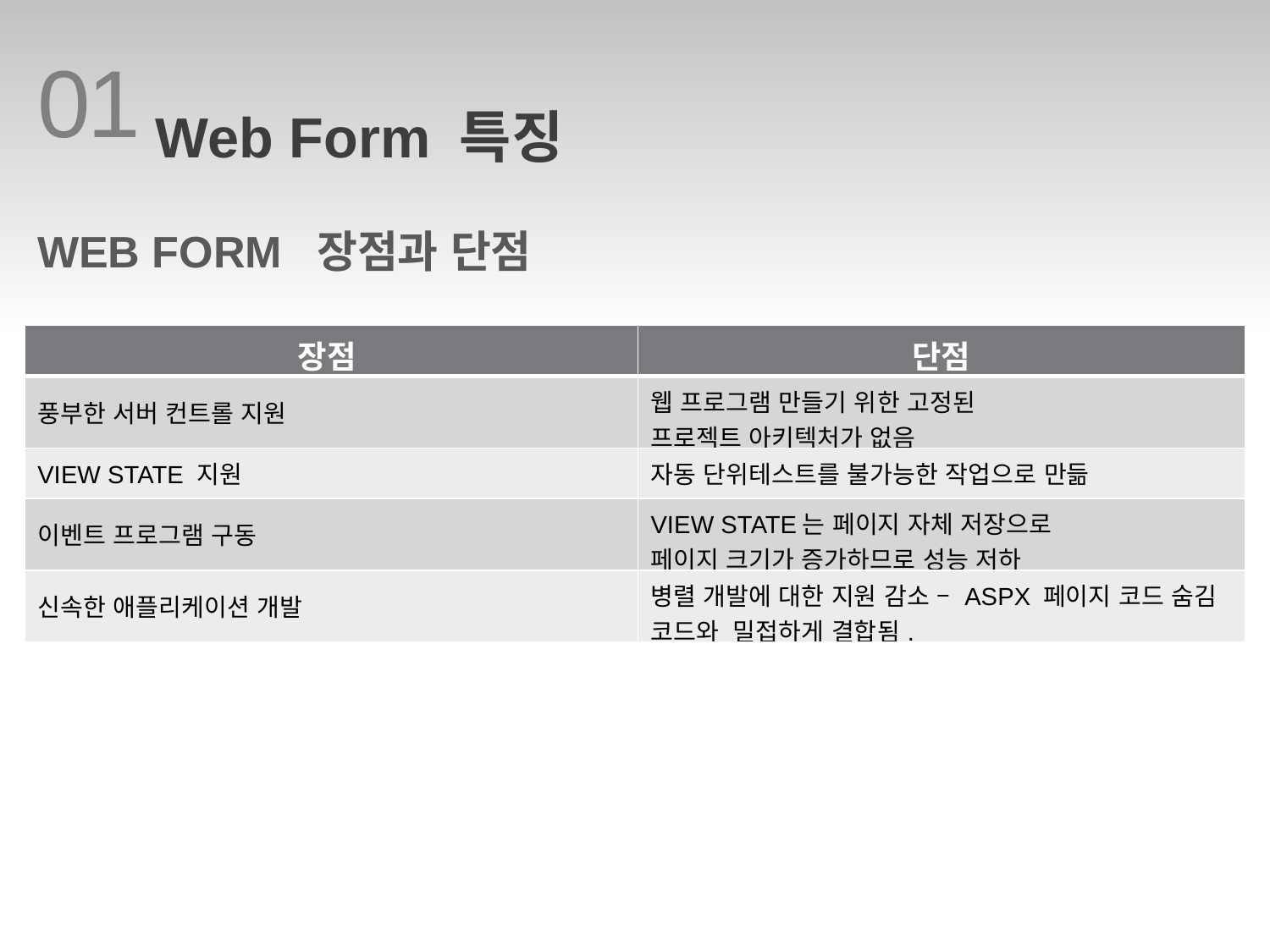

01
Web Form 특징
WEB FORM  장점과 단점
| 장점 | 단점 |
| --- | --- |
| 풍부한 서버 컨트롤 지원 | 웹 프로그램 만들기 위한 고정된 프로젝트 아키텍처가 없음 |
| VIEW STATE 지원 | 자동 단위테스트를 불가능한 작업으로 만듦 |
| 이벤트 프로그램 구동 | VIEW STATE는 페이지 자체 저장으로 페이지 크기가 증가하므로 성능 저하 |
| 신속한 애플리케이션 개발 | 병렬 개발에 대한 지원 감소 – ASPX 페이지 코드 숨김 코드와 밀접하게 결합됨. |